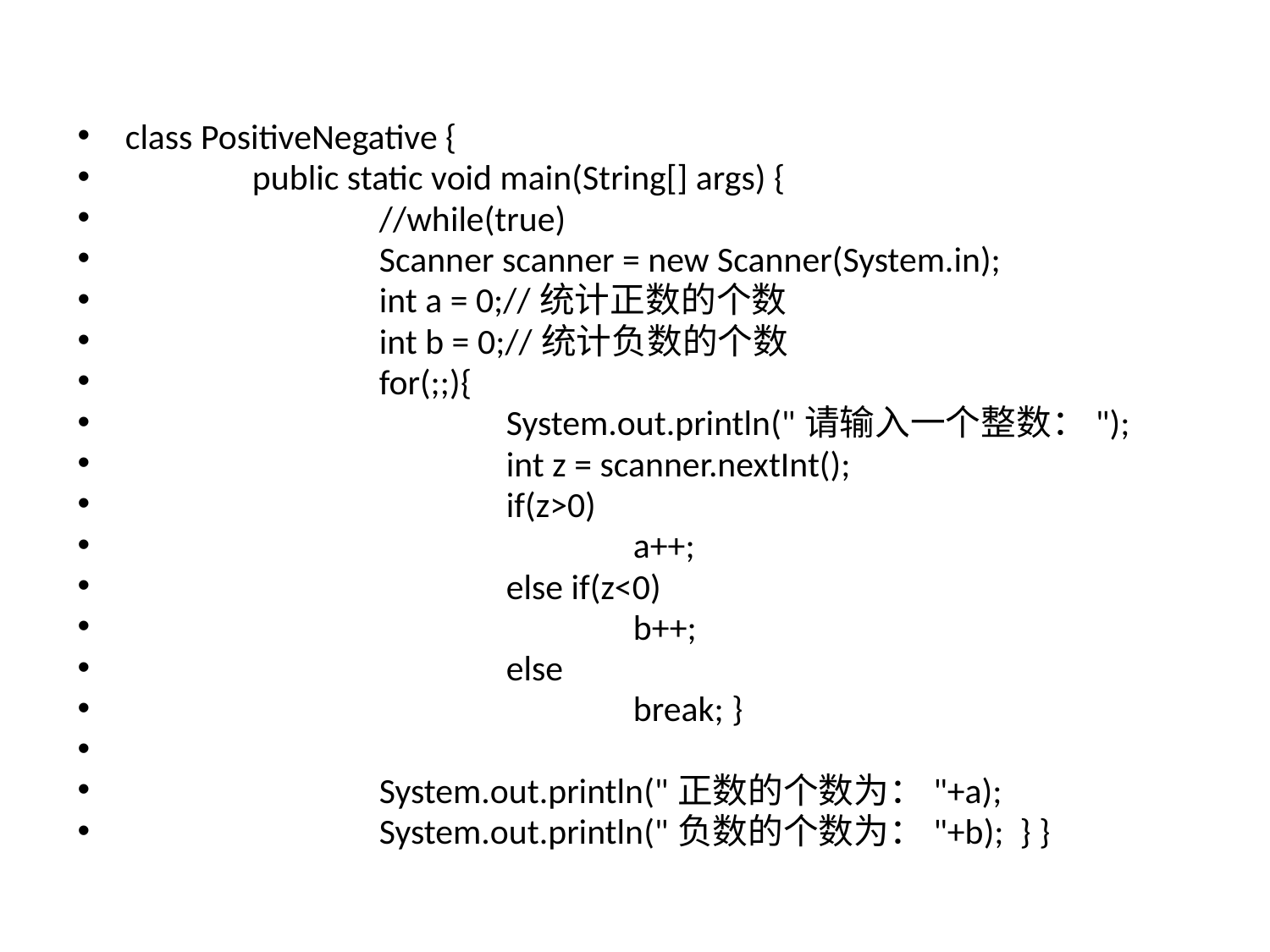

class PositiveNegative {
	public static void main(String[] args) {
		//while(true)
		Scanner scanner = new Scanner(System.in);
		int a = 0;//统计正数的个数
		int b = 0;//统计负数的个数
		for(;;){
			System.out.println("请输入一个整数：");
			int z = scanner.nextInt();
			if(z>0)
				a++;
			else if(z<0)
				b++;
			else
				break; }

		System.out.println("正数的个数为："+a);
		System.out.println("负数的个数为："+b);  } }